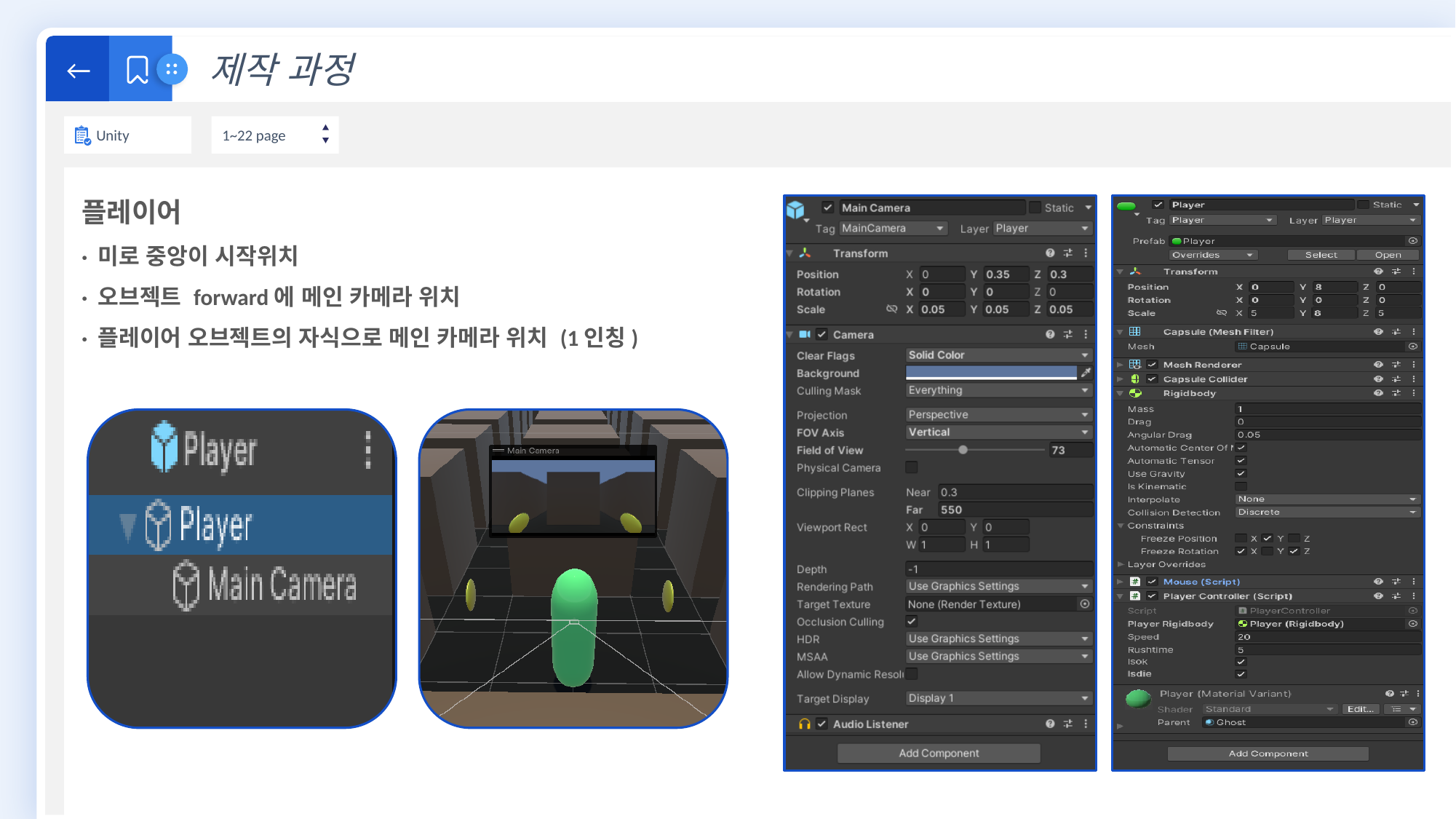

←

제작 과정
Unity
1~22 page

플레이어
· 미로 중앙이 시작위치
· 오브젝트 forward에 메인 카메라 위치
· 플레이어 오브젝트의 자식으로 메인 카메라 위치 (1인칭)